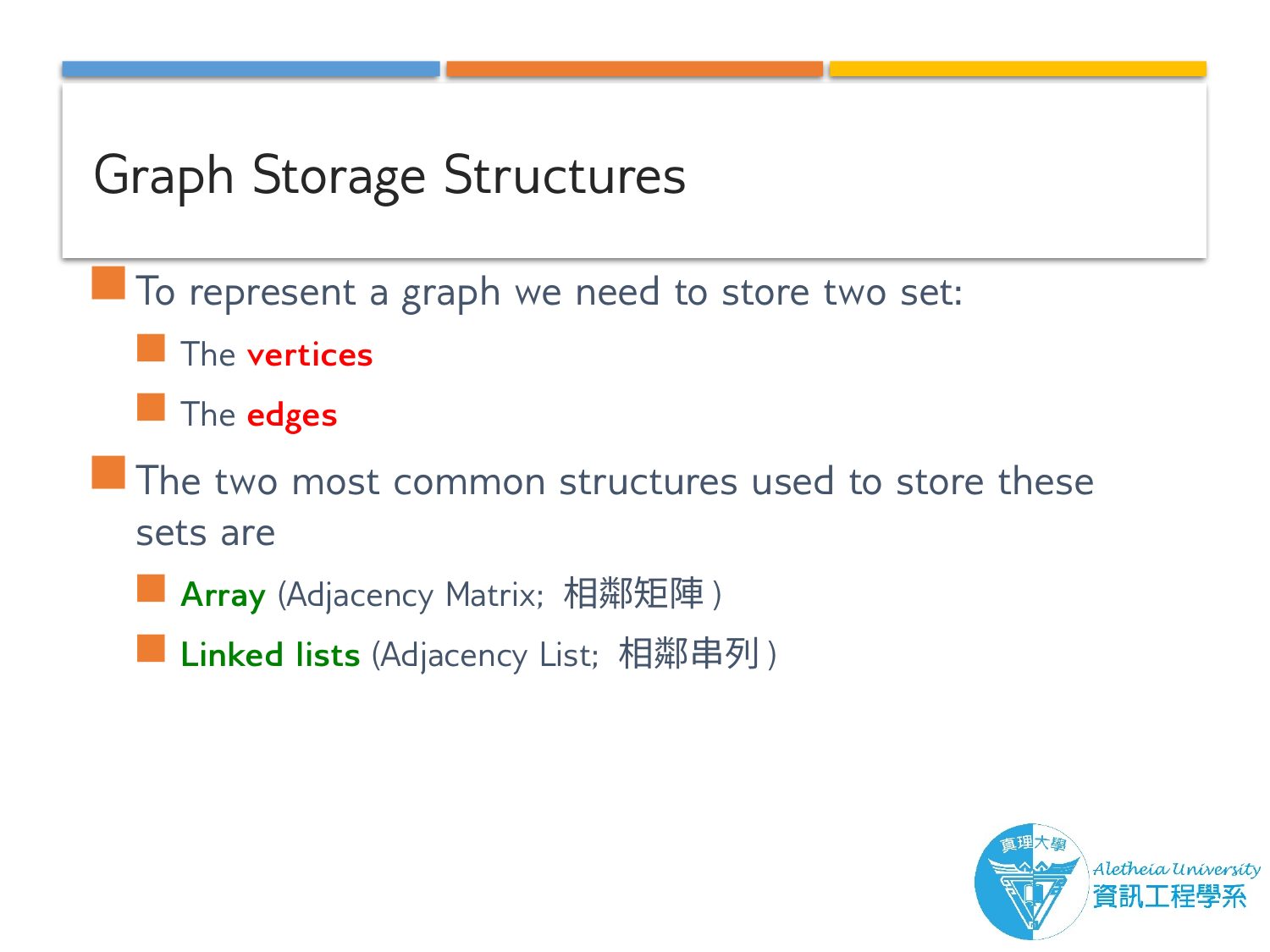

# Graph Storage Structures
To represent a graph we need to store two set:
The vertices
The edges
The two most common structures used to store these sets are
Array (Adjacency Matrix; 相鄰矩陣)
Linked lists (Adjacency List; 相鄰串列)